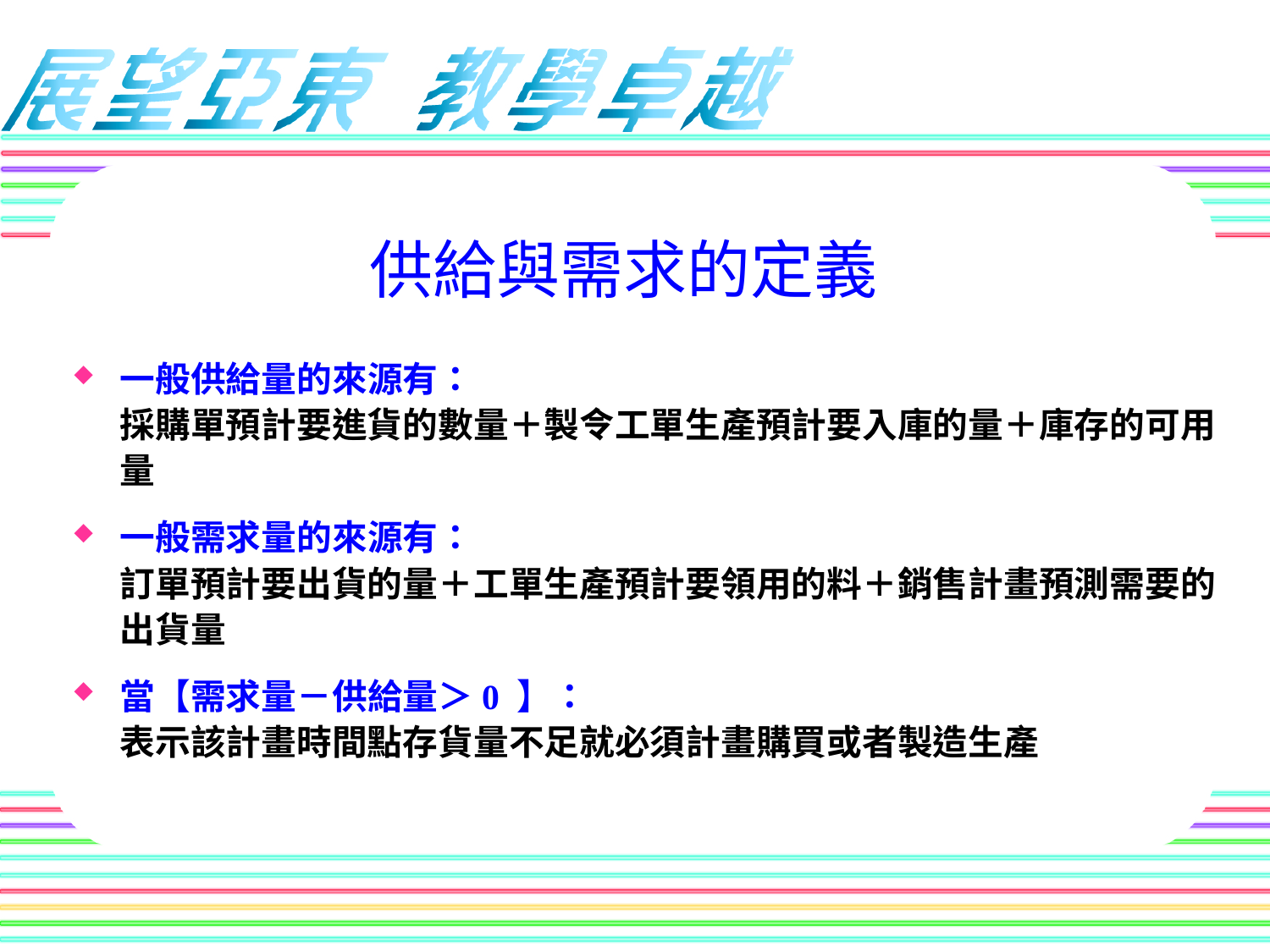

# 供給與需求的定義
一般供給量的來源有：
採購單預計要進貨的數量＋製令工單生產預計要入庫的量＋庫存的可用量
一般需求量的來源有：
訂單預計要出貨的量＋工單生產預計要領用的料＋銷售計畫預測需要的出貨量
當【需求量－供給量＞0 】：
表示該計畫時間點存貨量不足就必須計畫購買或者製造生產